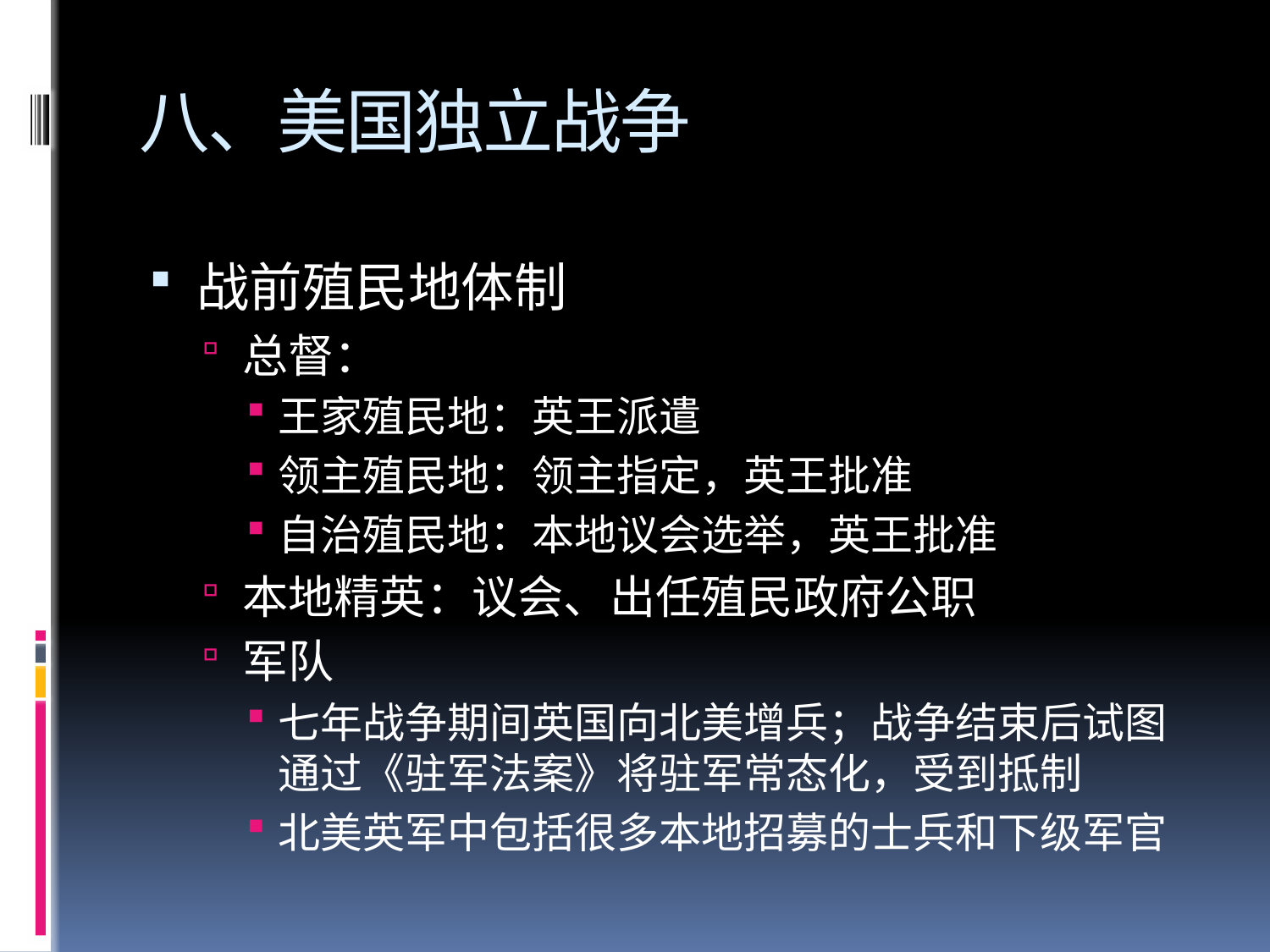

# 八、美国独立战争
战前殖民地体制
总督：
王家殖民地：英王派遣
领主殖民地：领主指定，英王批准
自治殖民地：本地议会选举，英王批准
本地精英：议会、出任殖民政府公职
军队
七年战争期间英国向北美增兵；战争结束后试图通过《驻军法案》将驻军常态化，受到抵制
北美英军中包括很多本地招募的士兵和下级军官